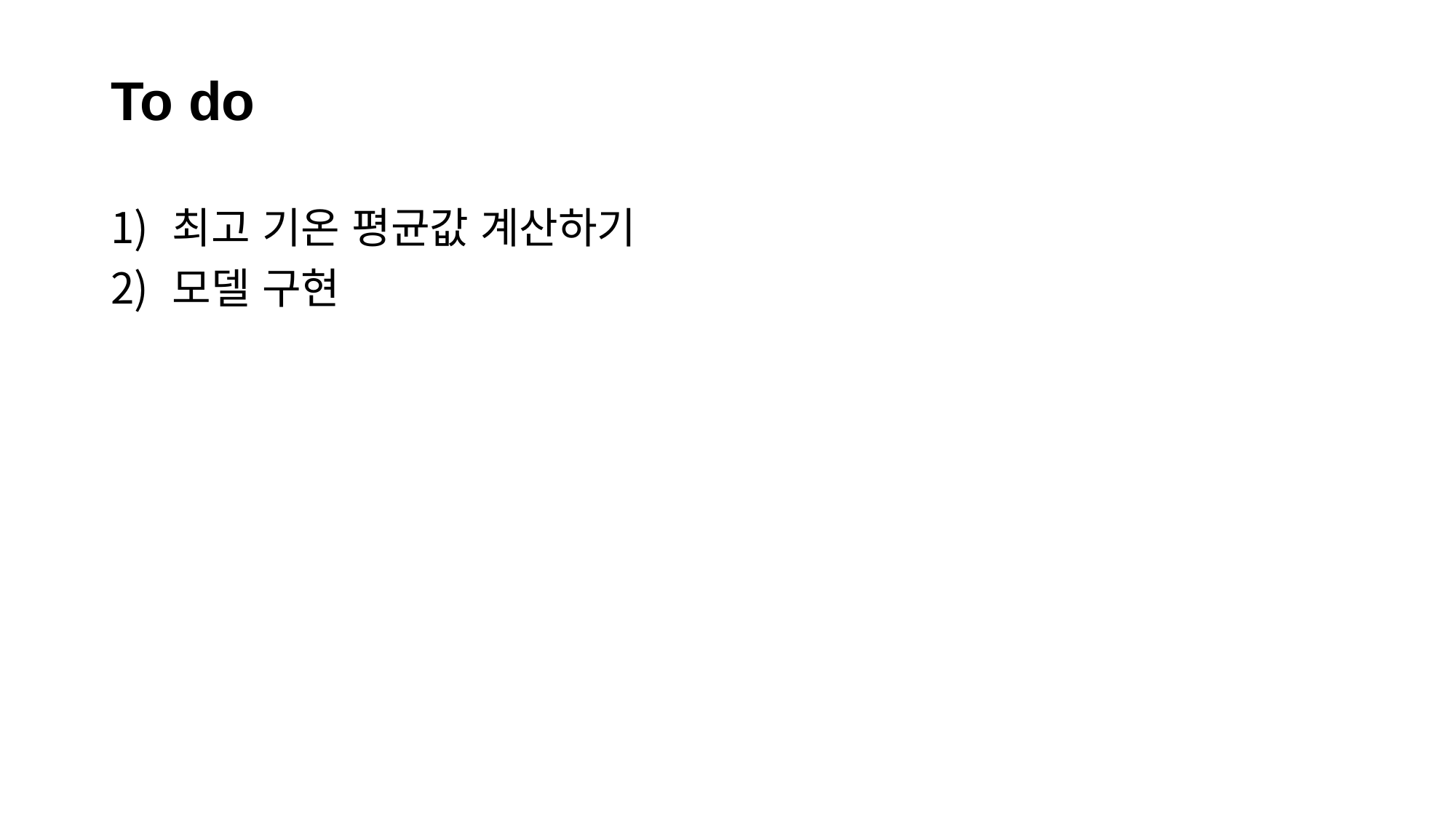

# To do
최고 기온 평균값 계산하기
모델 구현